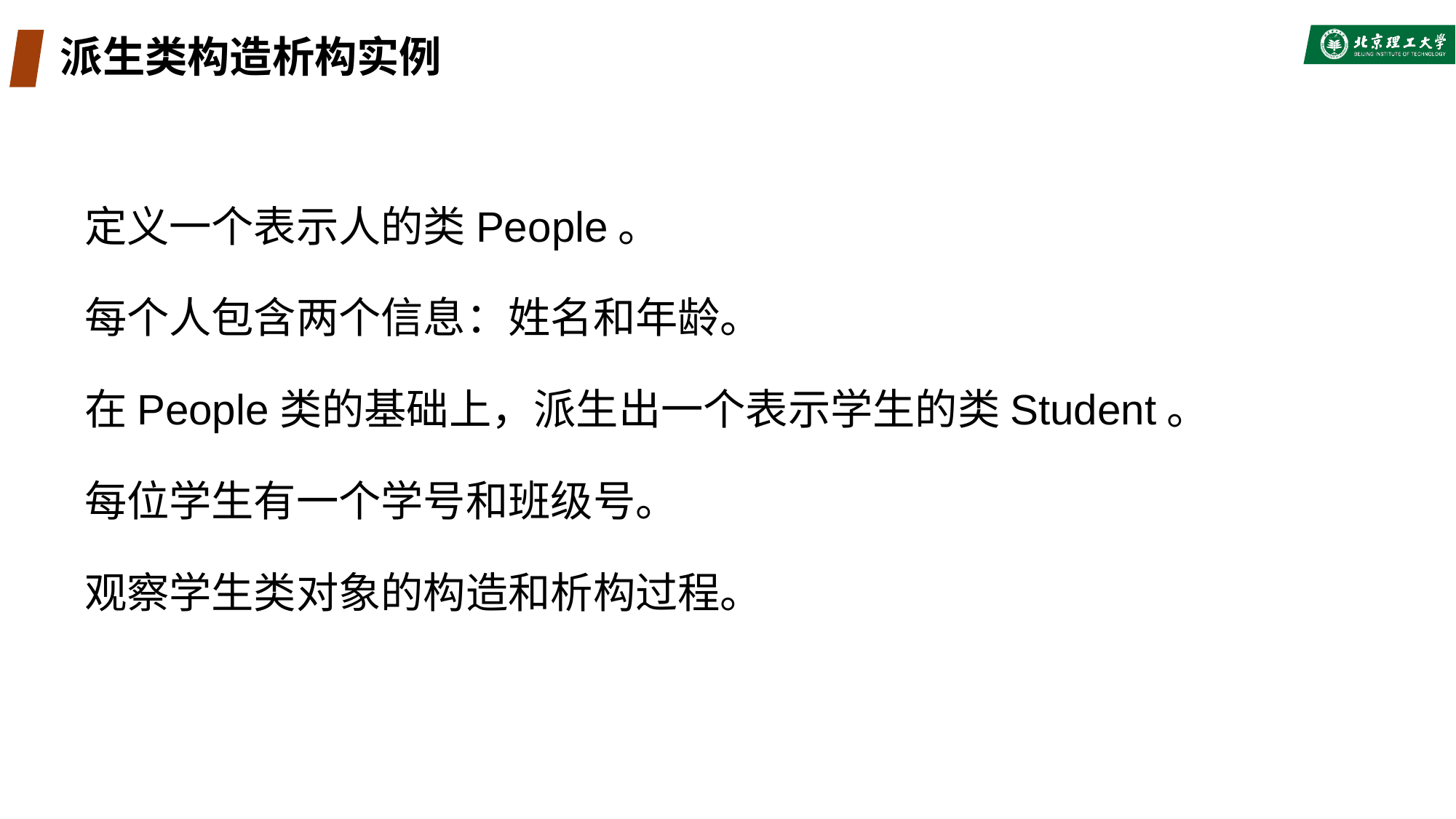

# 派生类构造析构实例
定义一个表示人的类People。
每个人包含两个信息：姓名和年龄。
在People类的基础上，派生出一个表示学生的类Student。
每位学生有一个学号和班级号。
观察学生类对象的构造和析构过程。